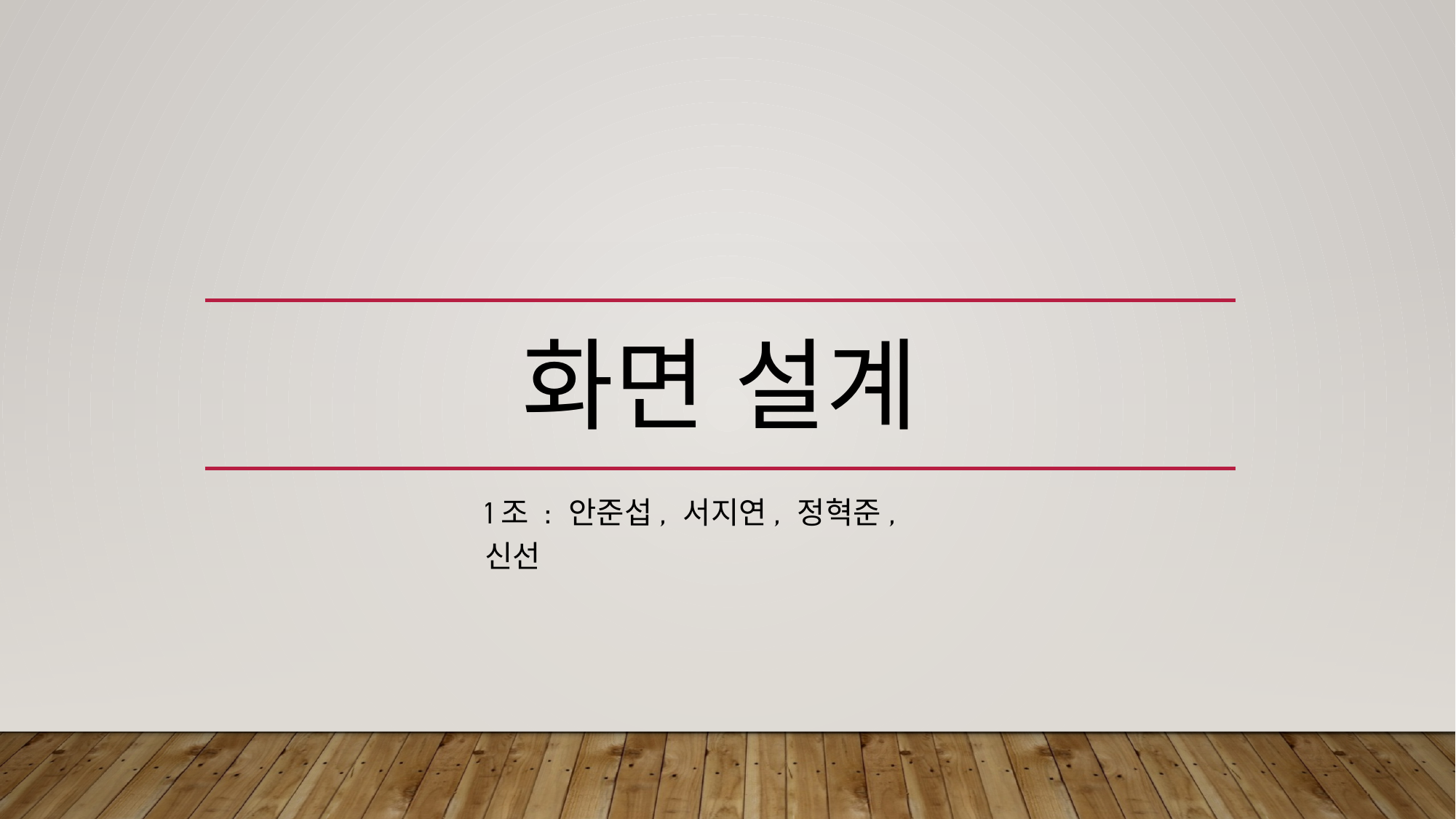

# 화면 설계
1조 : 안준섭, 서지연, 정혁준, 신선